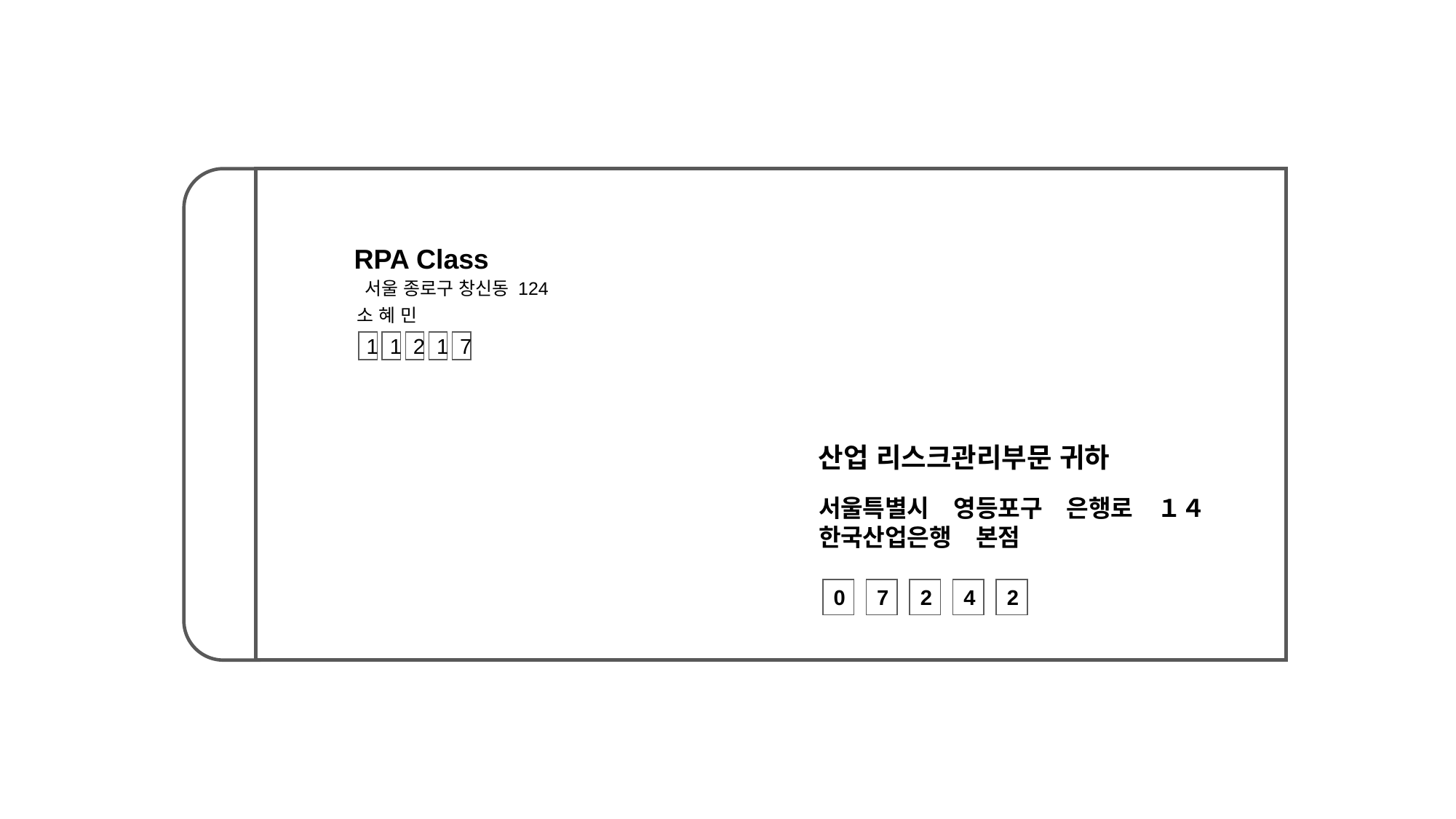

RPA Class
서울 종로구 창신동 124
소 혜 민
1
1
2
1
7
산업 리스크관리부문 귀하
서울특별시　영등포구　은행로　１４　한국산업은행　본점
0
7
2
4
2